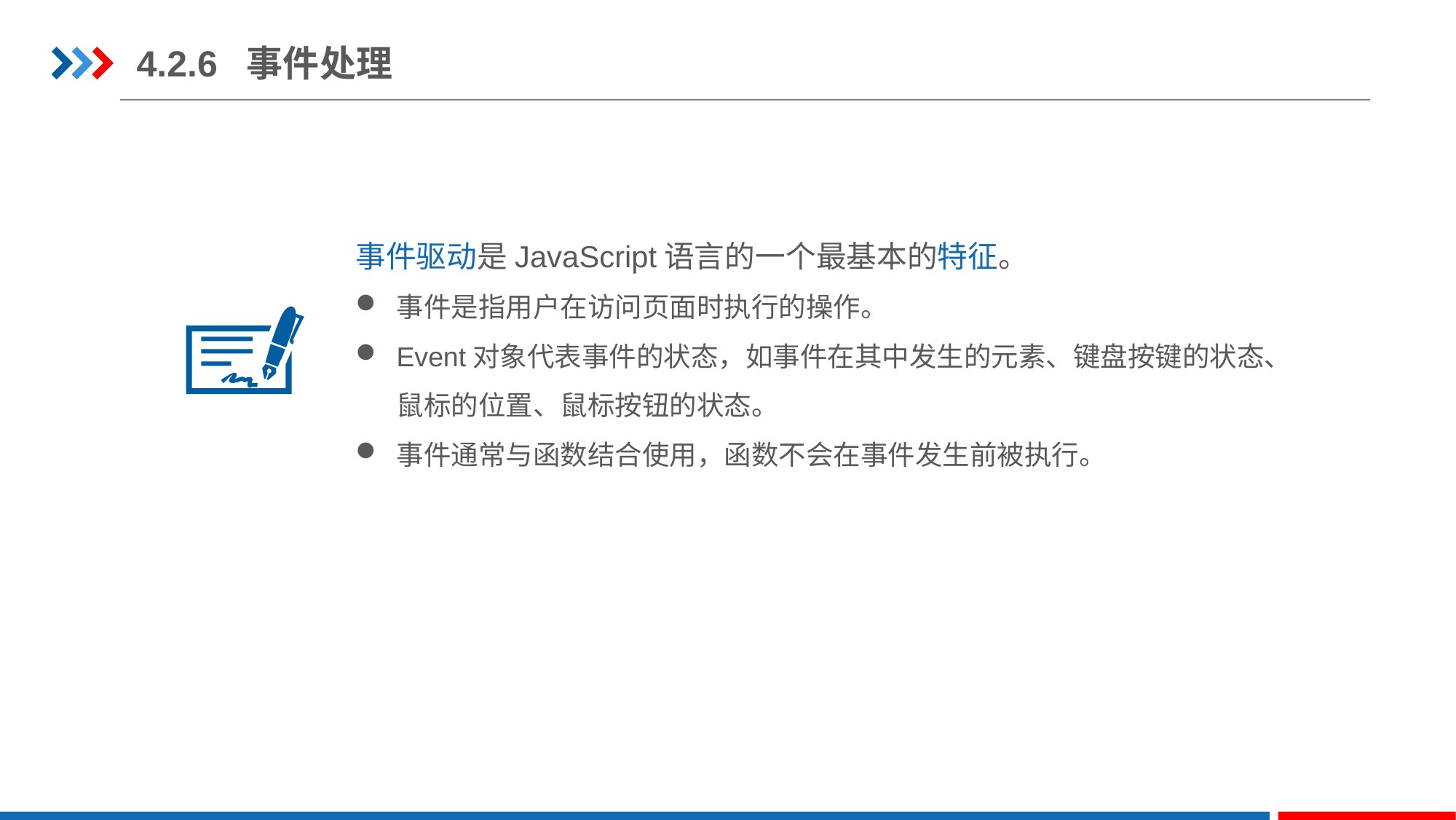

4.2.6  事件处理
事件驱动是JavaScript语言的一个最基本的特征。
事件是指用户在访问页面时执行的操作。
Event对象代表事件的状态，如事件在其中发生的元素、键盘按键的状态、鼠标的位置、鼠标按钮的状态。
事件通常与函数结合使用，函数不会在事件发生前被执行。